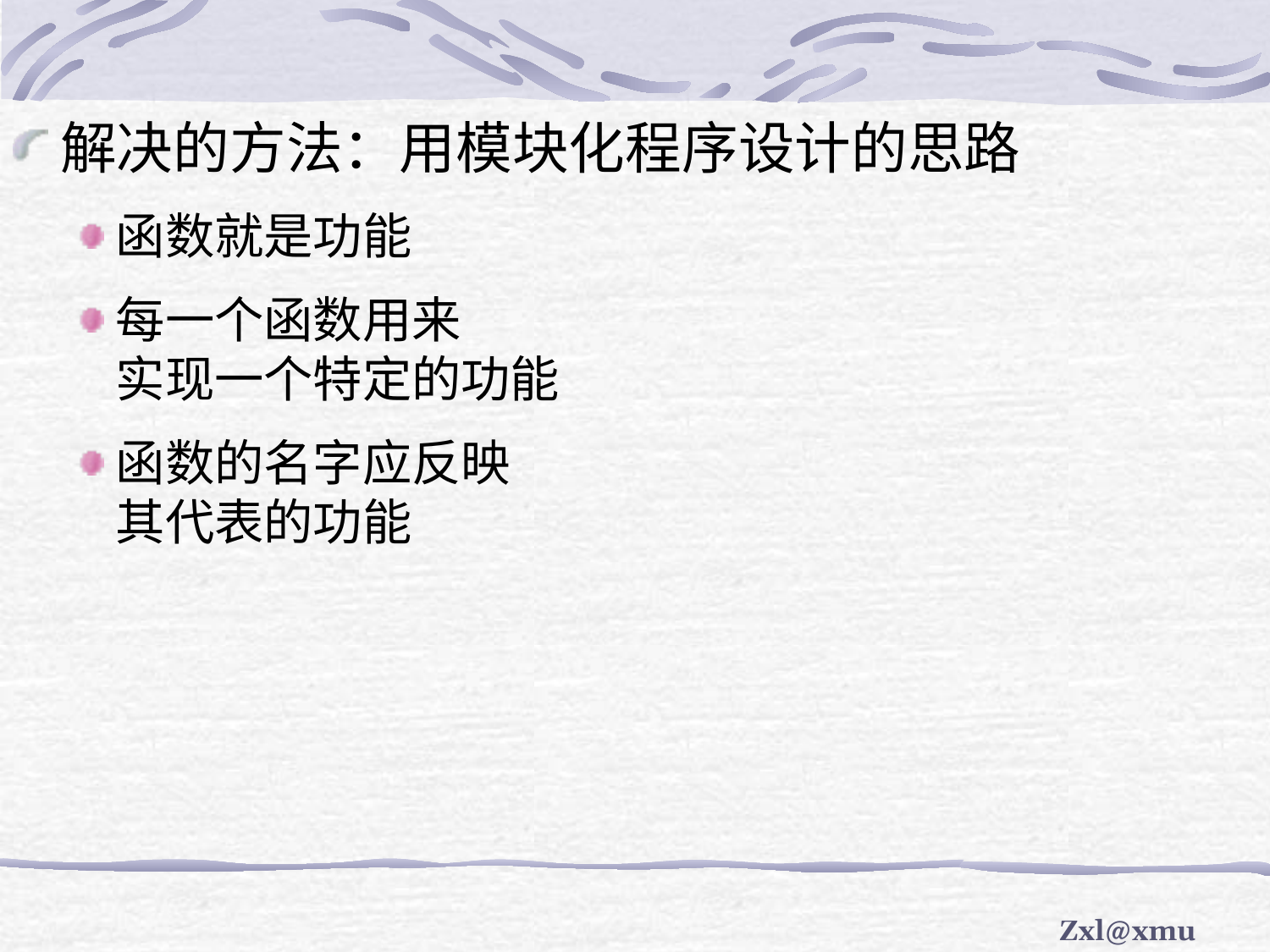

解决的方法：用模块化程序设计的思路
函数就是功能
每一个函数用来
实现一个特定的功能
函数的名字应反映
其代表的功能